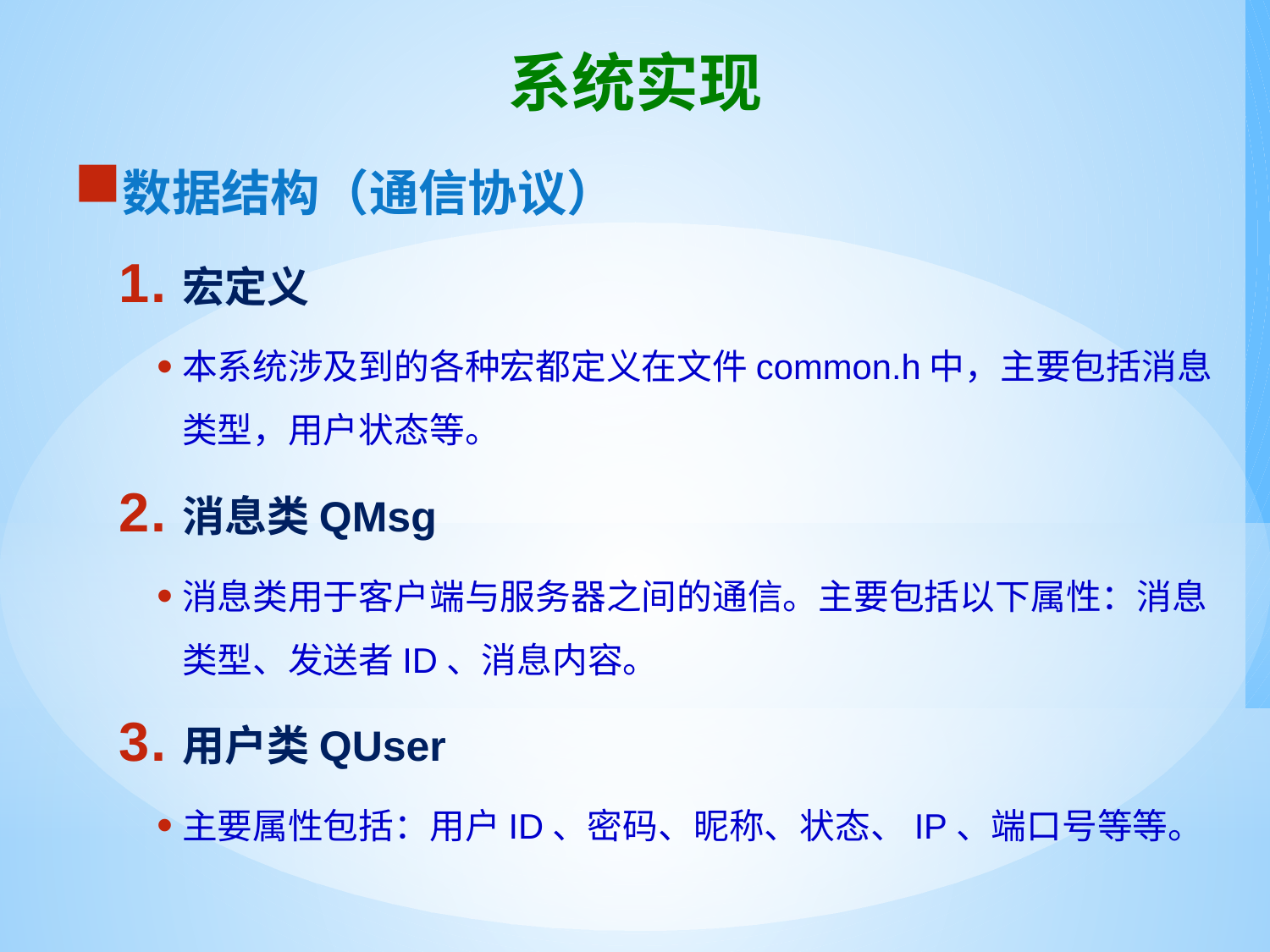

# 系统实现
数据结构（通信协议）
宏定义
本系统涉及到的各种宏都定义在文件common.h中，主要包括消息类型，用户状态等。
消息类QMsg
消息类用于客户端与服务器之间的通信。主要包括以下属性：消息类型、发送者ID、消息内容。
用户类QUser
主要属性包括：用户ID、密码、昵称、状态、IP、端口号等等。